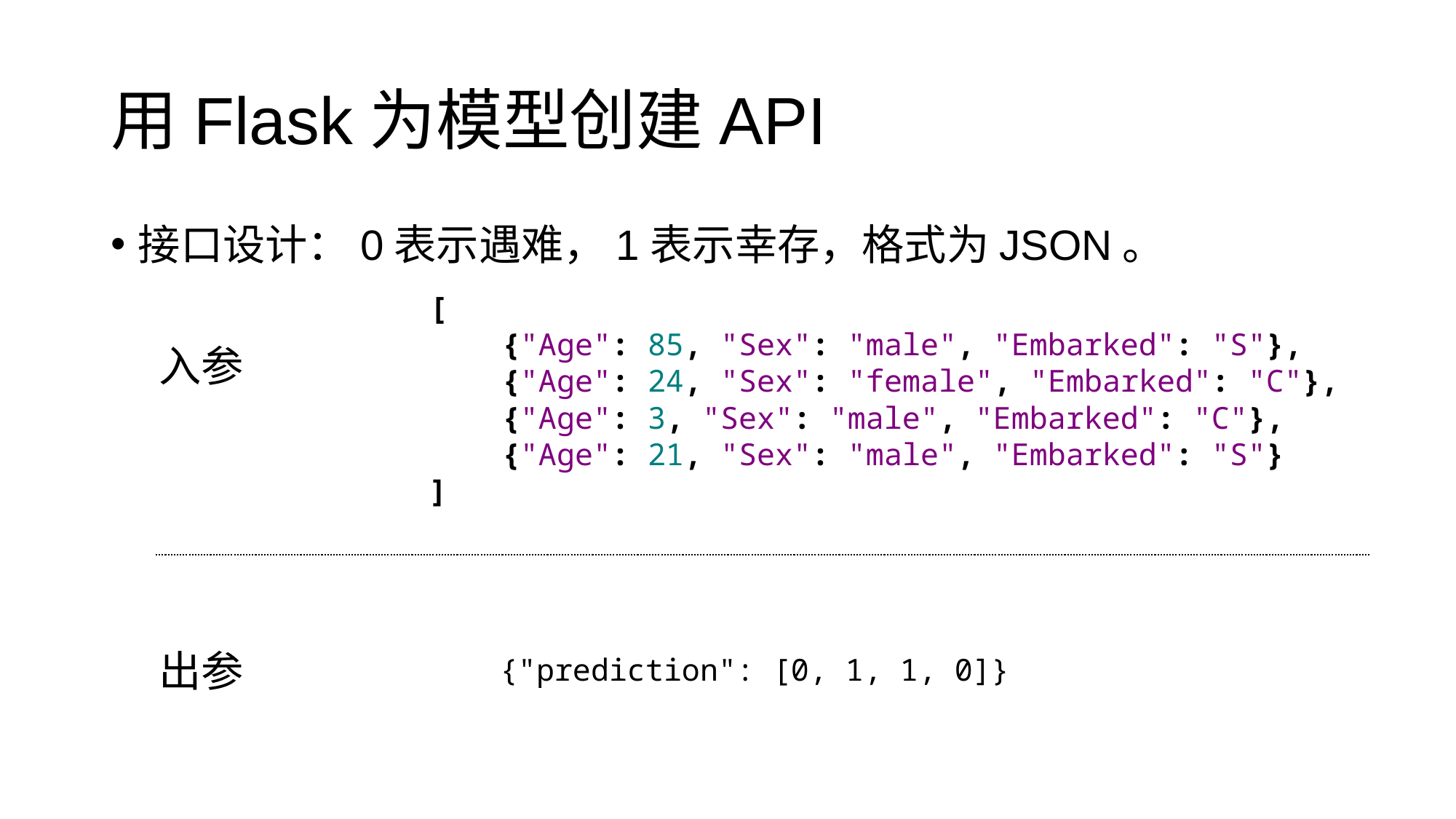

# 用Flask为模型创建API
接口设计：0表示遇难，1表示幸存，格式为JSON。

    入参

    出参
[
    {"Age": 85, "Sex": "male", "Embarked": "S"},
    {"Age": 24, "Sex": "female", "Embarked": "C"},
    {"Age": 3, "Sex": "male", "Embarked": "C"},
    {"Age": 21, "Sex": "male", "Embarked": "S"}
]
{"prediction": [0, 1, 1, 0]}